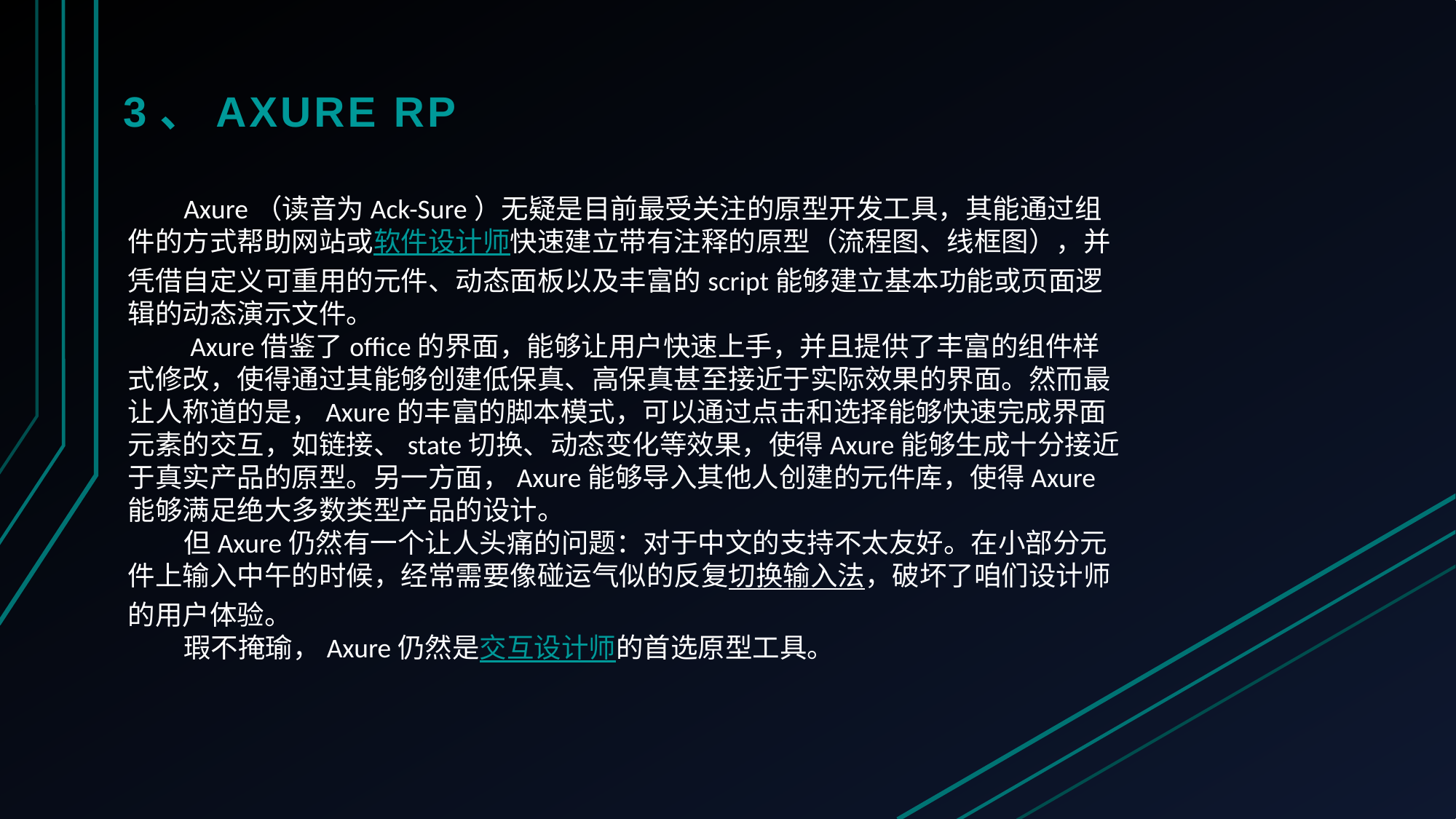

3、aXURE RP
         Axure（读音为Ack-Sure）无疑是目前最受关注的原型开发工具，其能通过组件的方式帮助网站或软件设计师快速建立带有注释的原型（流程图、线框图），并凭借自定义可重用的元件、动态面板以及丰富的script能够建立基本功能或页面逻辑的动态演示文件。
         Axure借鉴了office的界面，能够让用户快速上手，并且提供了丰富的组件样式修改，使得通过其能够创建低保真、高保真甚至接近于实际效果的界面。然而最让人称道的是，Axure的丰富的脚本模式，可以通过点击和选择能够快速完成界面元素的交互，如链接、state切换、动态变化等效果，使得Axure能够生成十分接近于真实产品的原型。另一方面，Axure能够导入其他人创建的元件库，使得Axure能够满足绝大多数类型产品的设计。
         但Axure仍然有一个让人头痛的问题：对于中文的支持不太友好。在小部分元件上输入中午的时候，经常需要像碰运气似的反复切换输入法，破坏了咱们设计师的用户体验。
         瑕不掩瑜，Axure仍然是交互设计师的首选原型工具。